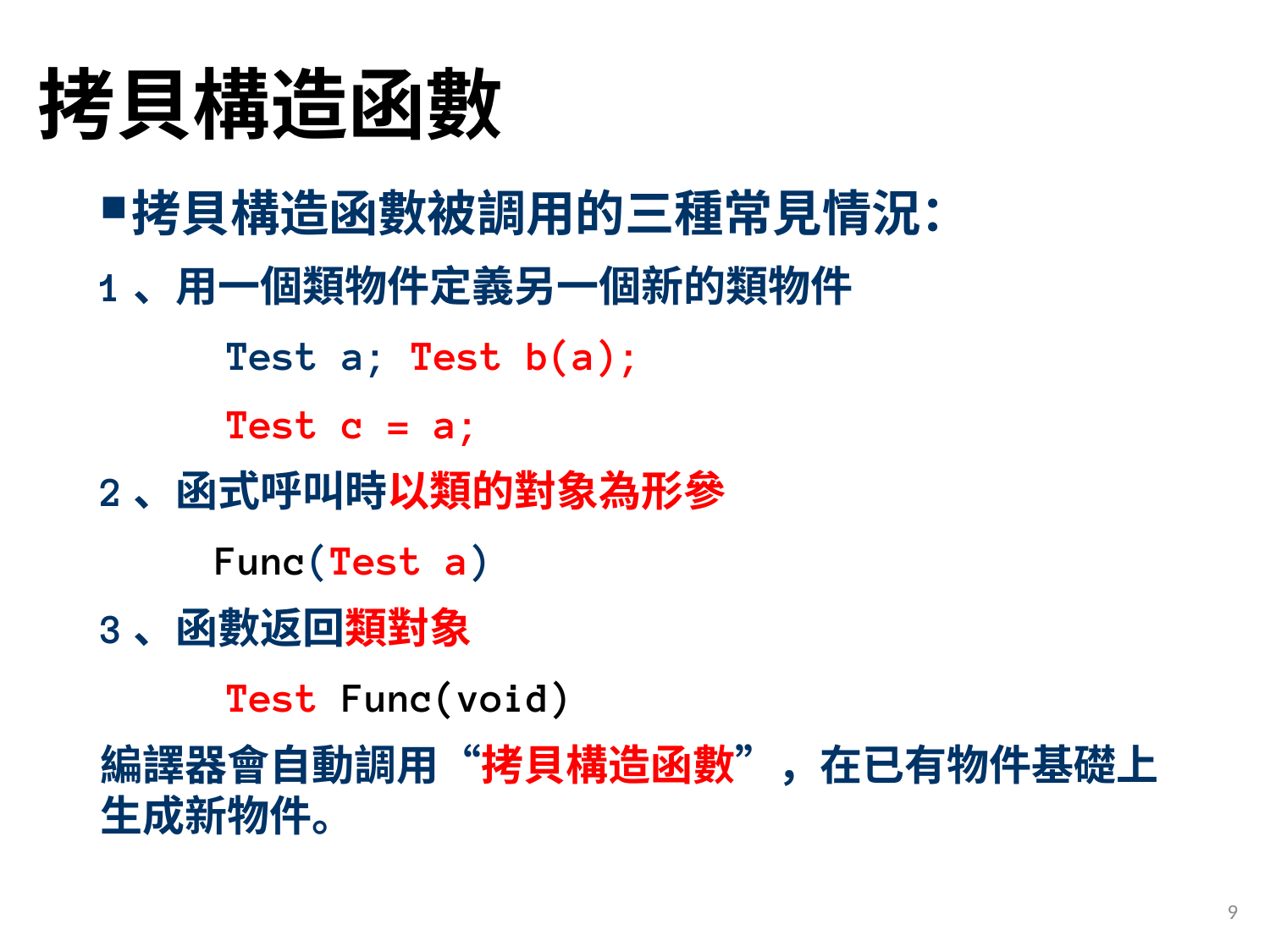

# 拷貝構造函數
拷貝構造函數被調用的三種常見情況：
1、用一個類物件定義另一個新的類物件
	Test a; Test b(a);
	Test c = a;
2、函式呼叫時以類的對象為形參
     Func(Test a)
3、函數返回類對象
	Test Func(void)
編譯器會自動調用“拷貝構造函數”，在已有物件基礎上生成新物件。
9